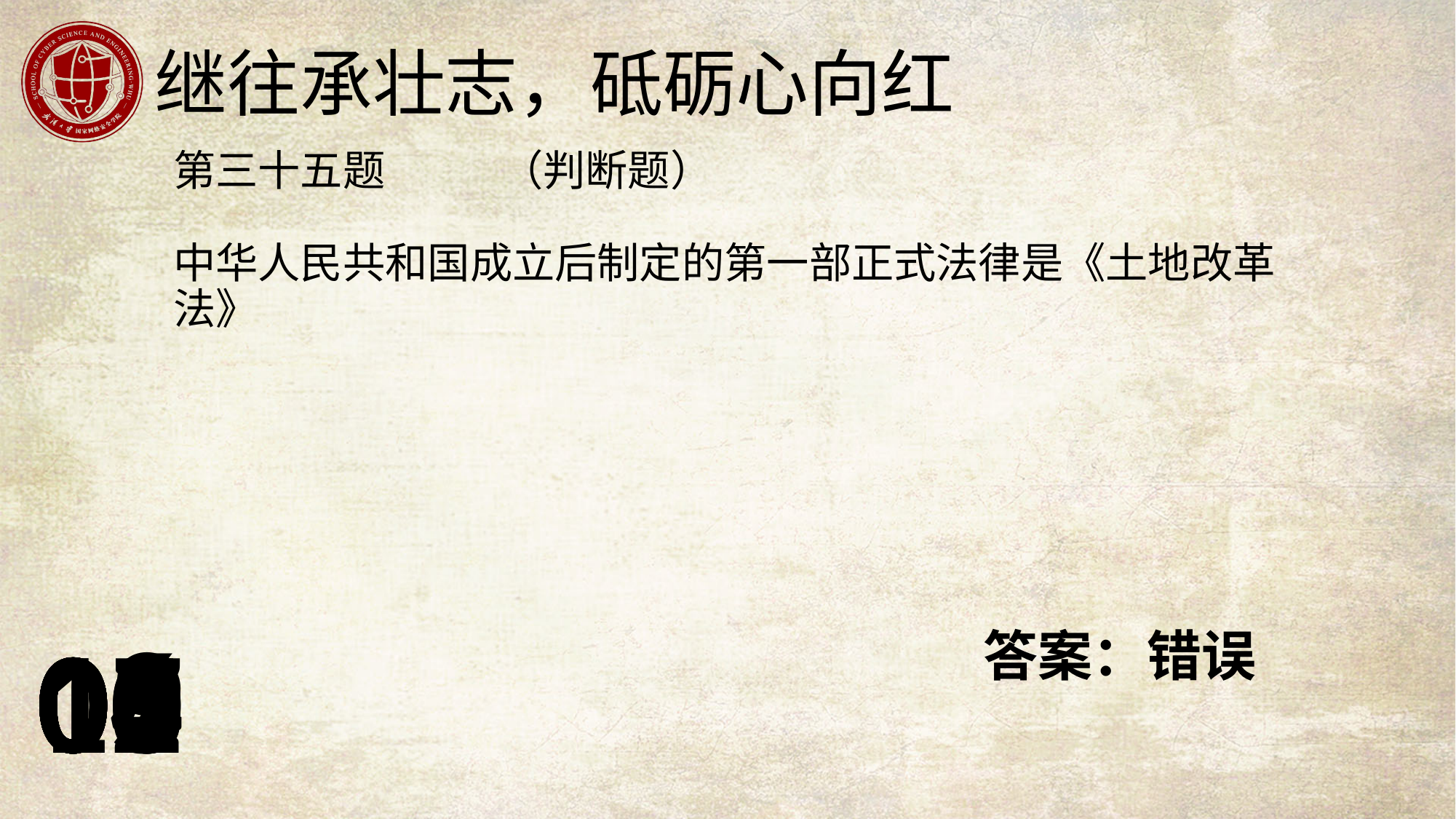

第三十五题		（判断题）

中华人民共和国成立后制定的第一部正式法律是《土地改革法》
答案：错误